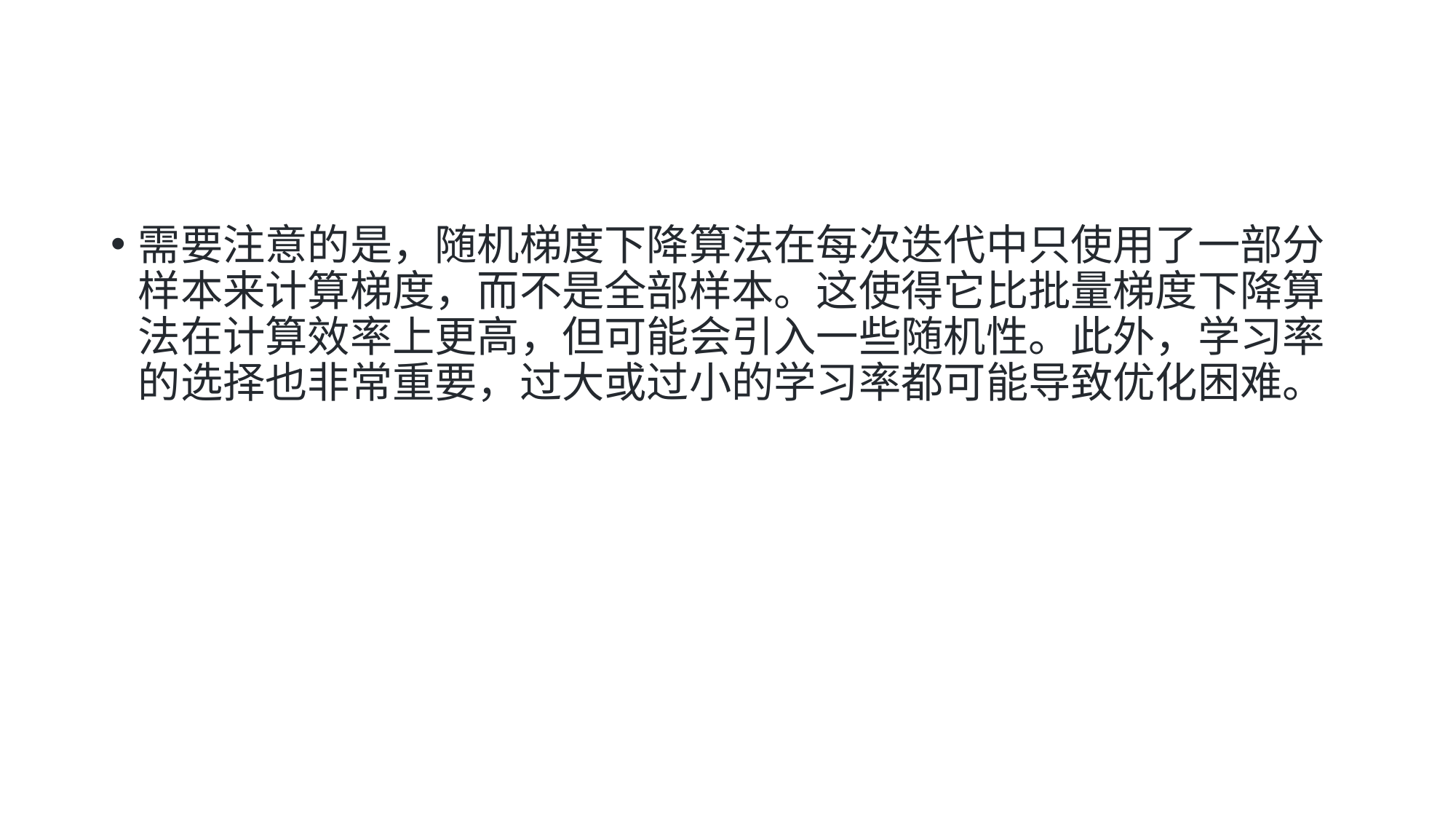

#
需要注意的是，随机梯度下降算法在每次迭代中只使用了一部分样本来计算梯度，而不是全部样本。这使得它比批量梯度下降算法在计算效率上更高，但可能会引入一些随机性。此外，学习率的选择也非常重要，过大或过小的学习率都可能导致优化困难。